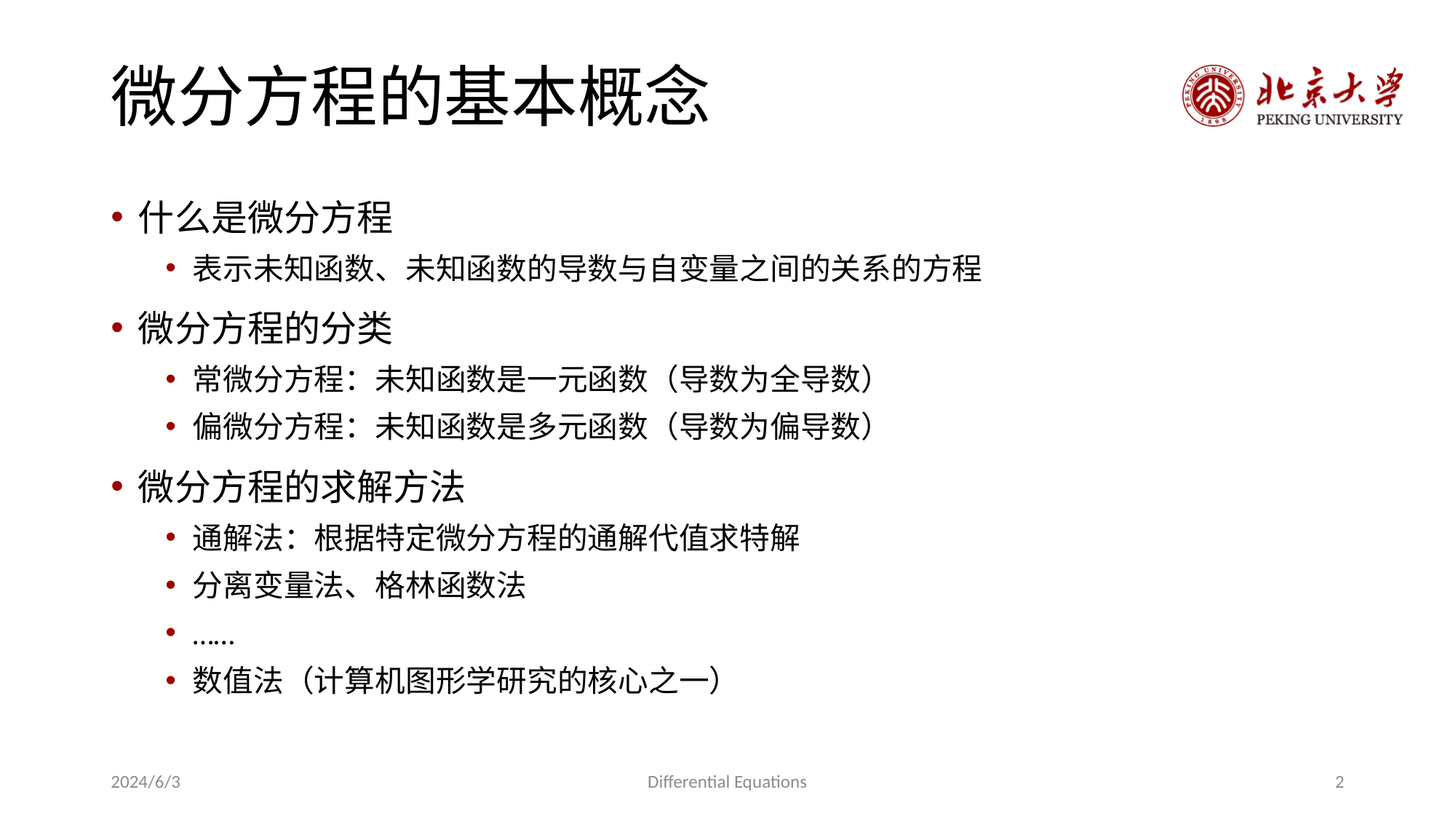

# 微分方程的基本概念
什么是微分方程
表示未知函数、未知函数的导数与自变量之间的关系的方程
微分方程的分类
常微分方程：未知函数是一元函数（导数为全导数）
偏微分方程：未知函数是多元函数（导数为偏导数）
微分方程的求解方法
通解法：根据特定微分方程的通解代值求特解
分离变量法、格林函数法
……
数值法（计算机图形学研究的核心之一）
2024/6/3
Differential Equations
2